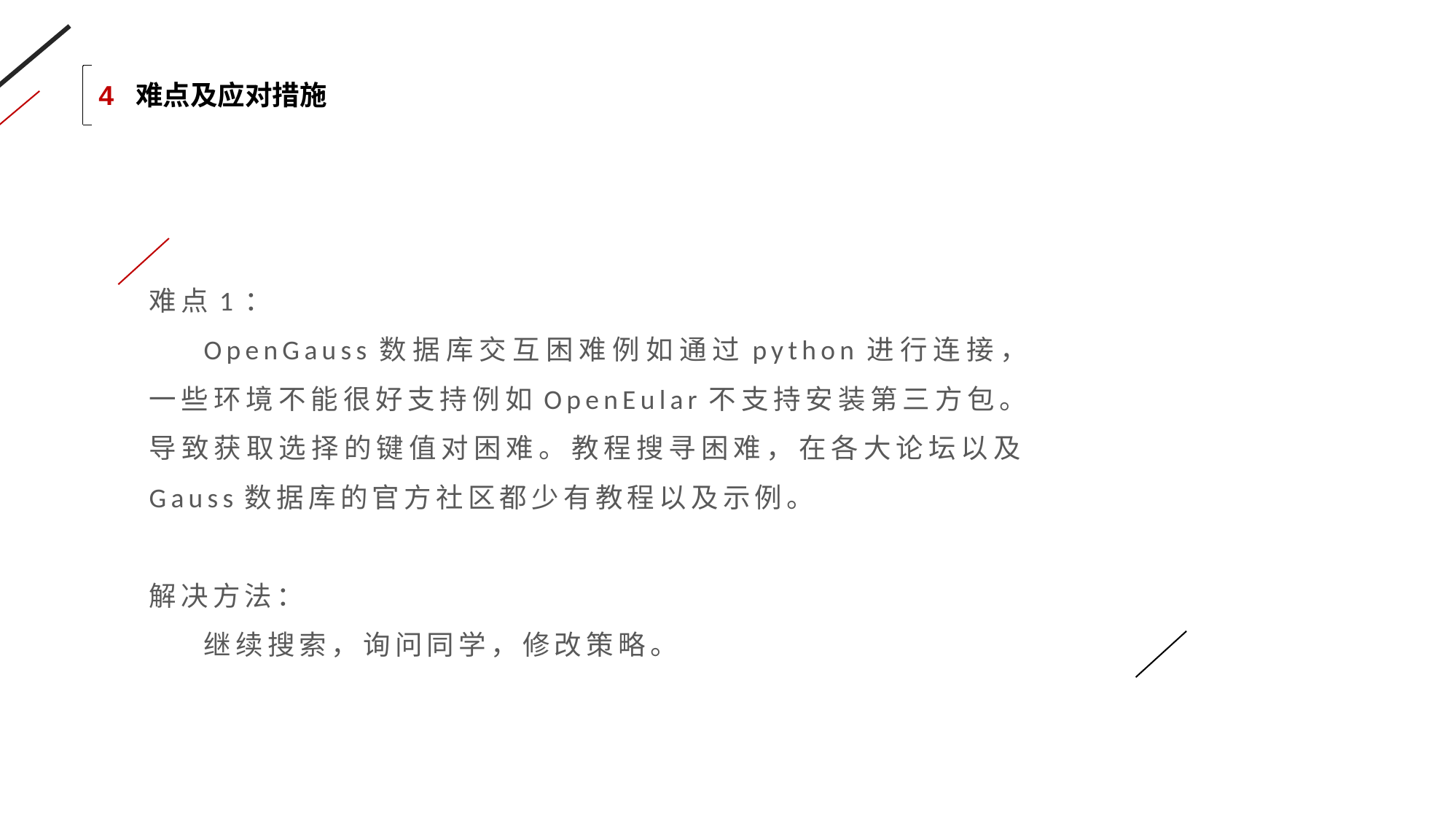

4  难点及应对措施

难点1：
OpenGauss数据库交互困难例如通过python进行连接，一些环境不能很好支持例如OpenEular不支持安装第三方包。导致获取选择的键值对困难。教程搜寻困难，在各大论坛以及Gauss数据库的官方社区都少有教程以及示例。

解决方法：
继续搜索，询问同学，修改策略。